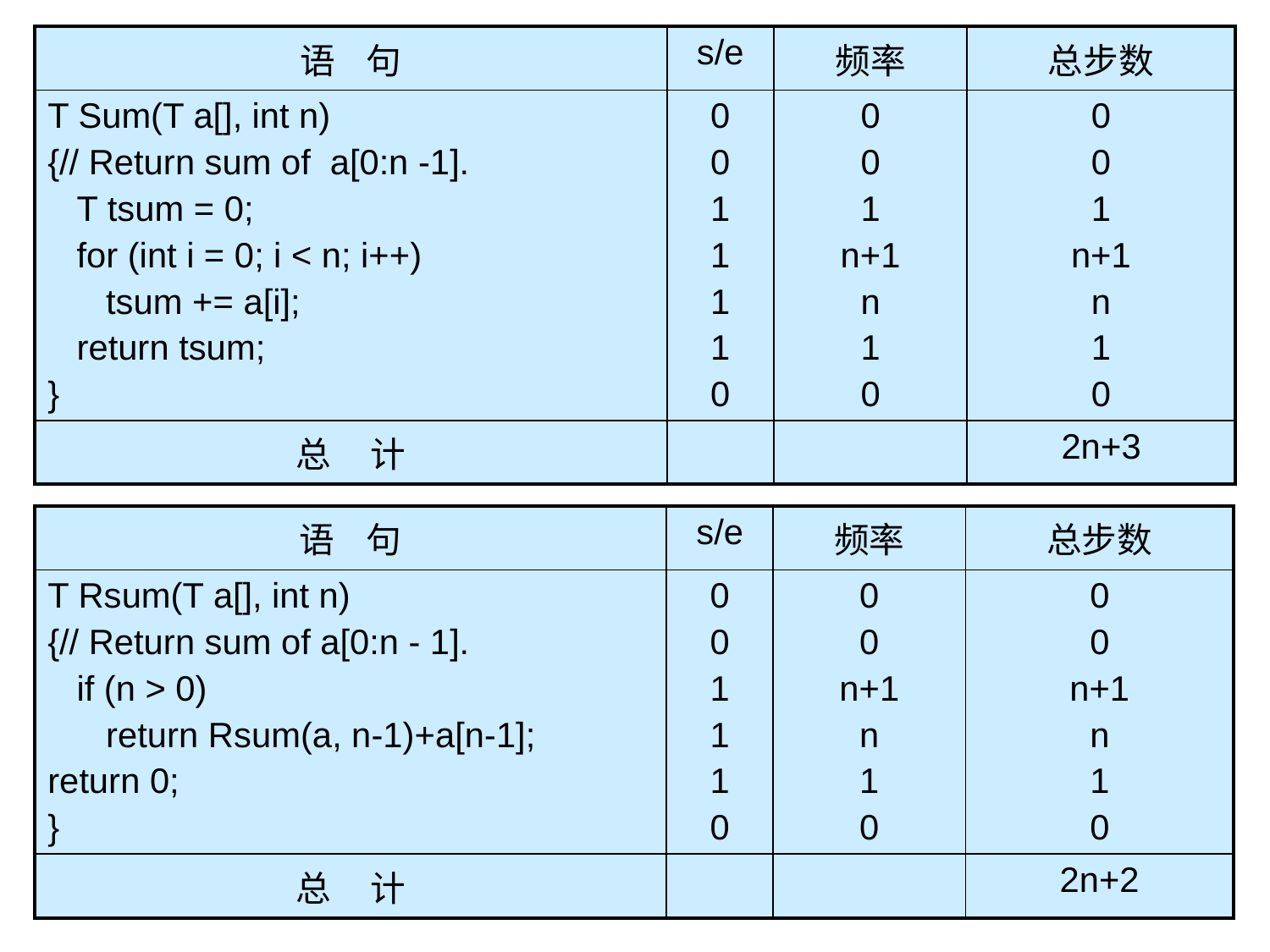

| 语 句 | s/e | 频率 | 总步数 |
| --- | --- | --- | --- |
| T Sum(T a[], int n) {// Return sum of a[0:n -1]. T tsum = 0; for (int i = 0; i < n; i++) tsum += a[i]; return tsum; } | 0 0 1 1 1 1 0 | 0 0 1 n+1 n 1 0 | 0 0 1 n+1 n 1 0 |
| 总 计 |  |  | 2n+3 |
# 2.3	Time Complexity
| 语 句 | s/e | 频率 | 总步数 |
| --- | --- | --- | --- |
| T Rsum(T a[], int n) {// Return sum of a[0:n - 1]. if (n > 0) return Rsum(a, n-1)+a[n-1]; return 0; } | 0 0 1 1 1 0 | 0 0 n+1 n 1 0 | 0 0 n+1 n 1 0 |
| 总 计 |  |  | 2n+2 |
19.9.11
48